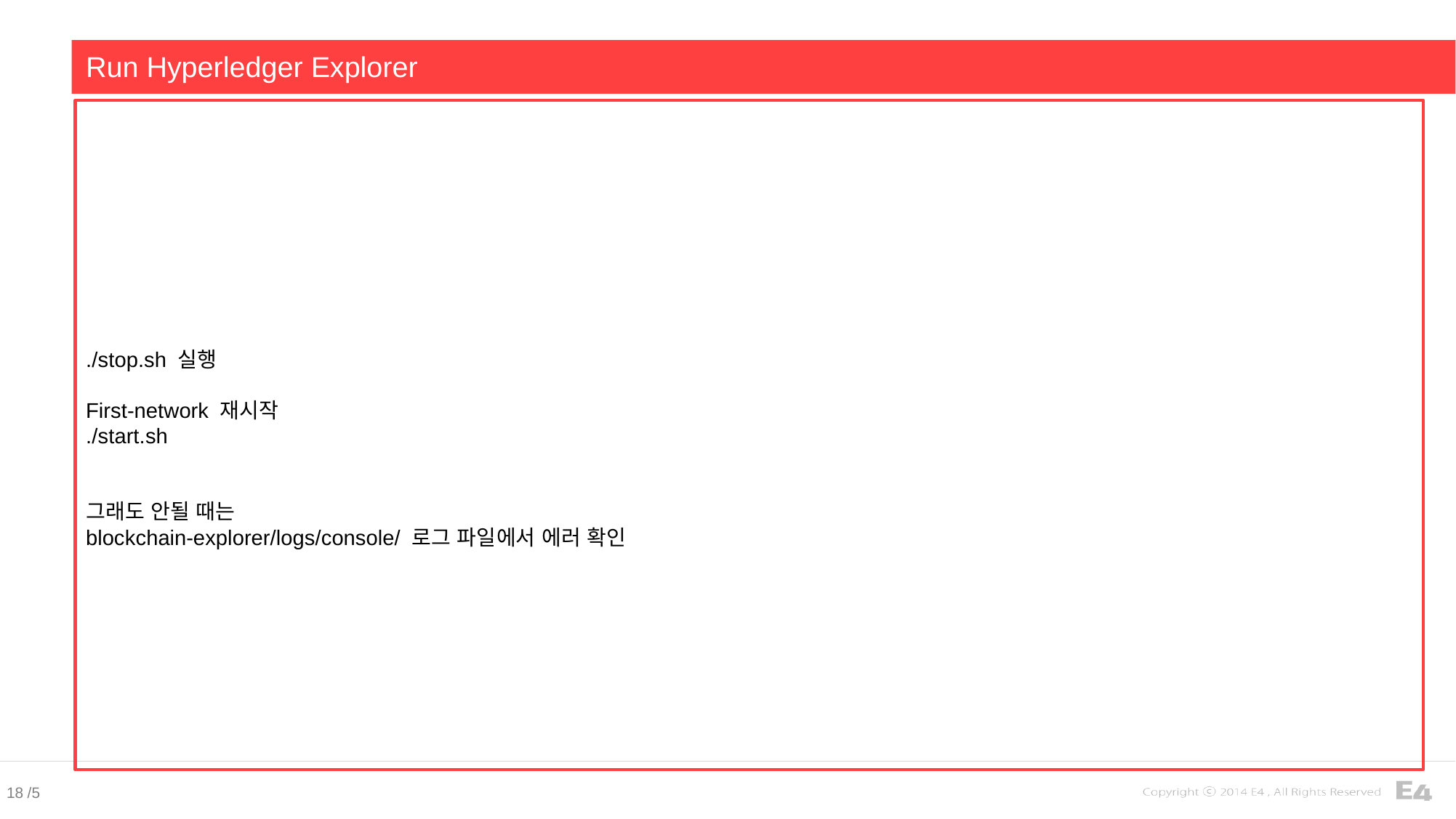

Run Hyperledger Explorer

./stop.sh 실행

First-network 재시작
./start.sh

그래도 안될 때는
blockchain-explorer/logs/console/ 로그 파일에서 에러 확인